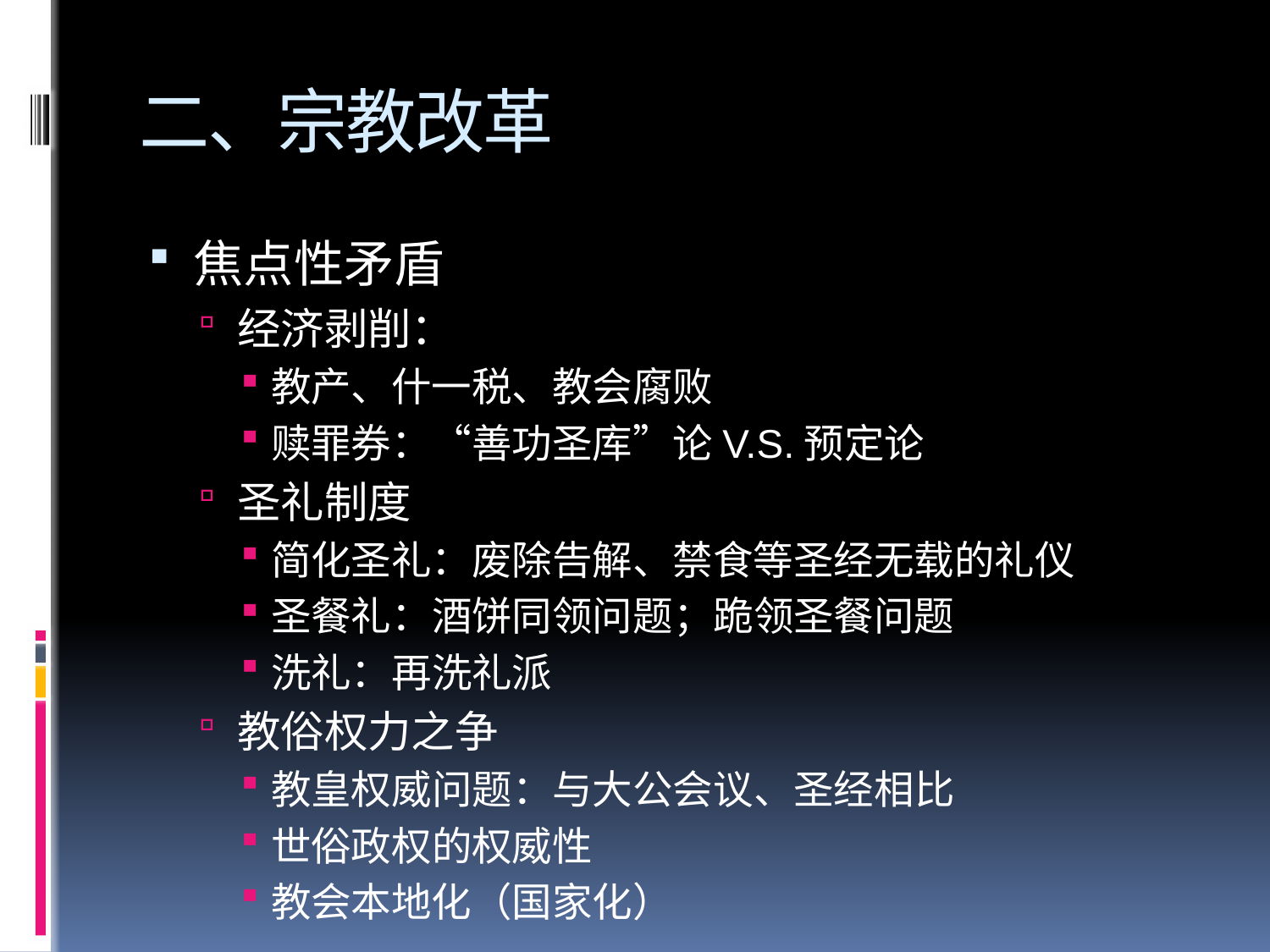

# 二、宗教改革
焦点性矛盾
经济剥削：
教产、什一税、教会腐败
赎罪券：“善功圣库”论V.S.预定论
圣礼制度
简化圣礼：废除告解、禁食等圣经无载的礼仪
圣餐礼：酒饼同领问题；跪领圣餐问题
洗礼：再洗礼派
教俗权力之争
教皇权威问题：与大公会议、圣经相比
世俗政权的权威性
教会本地化（国家化）